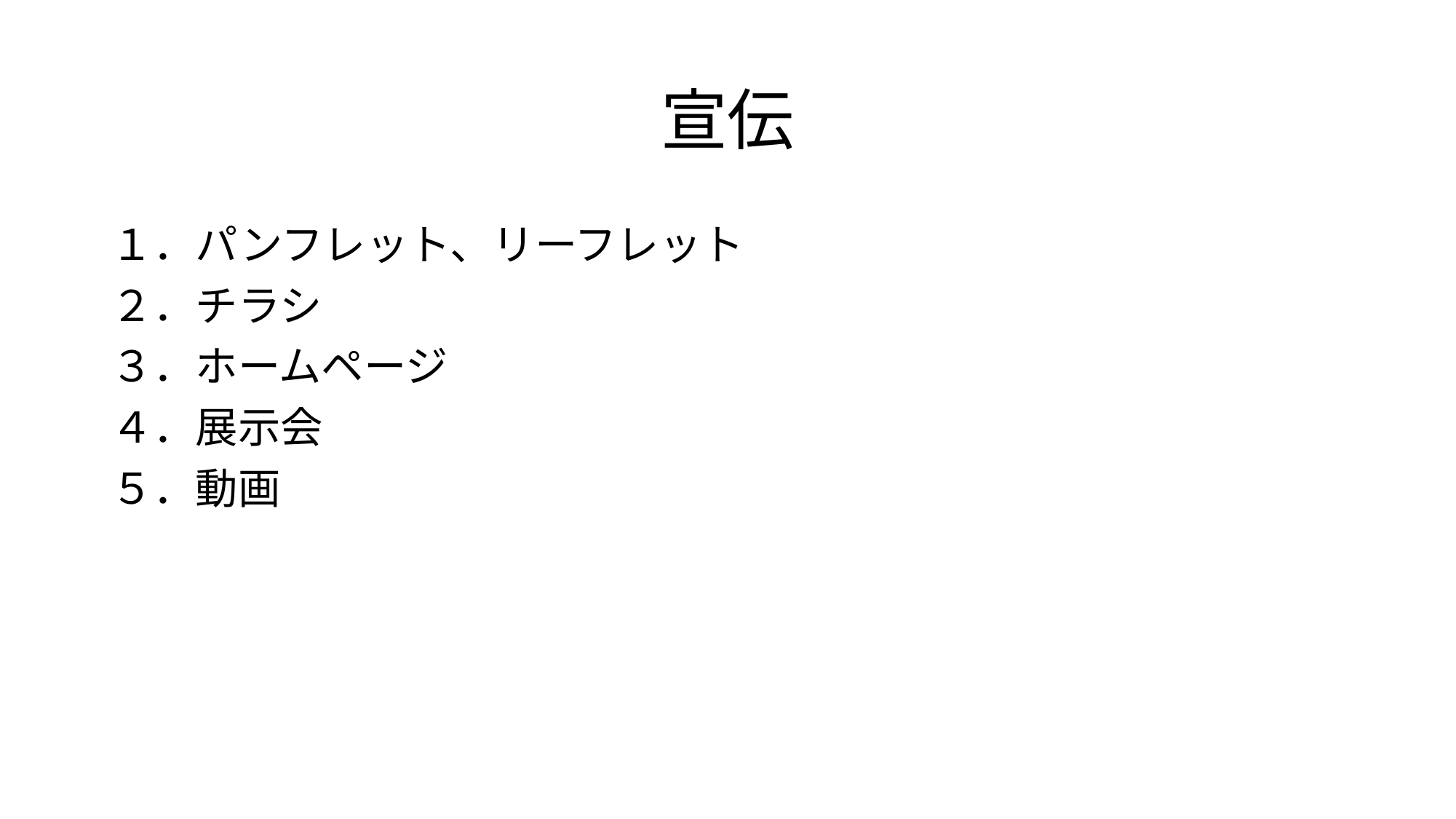

# 宣伝
１．パンフレット、リーフレット
２．チラシ
３．ホームページ
４．展示会
５．動画